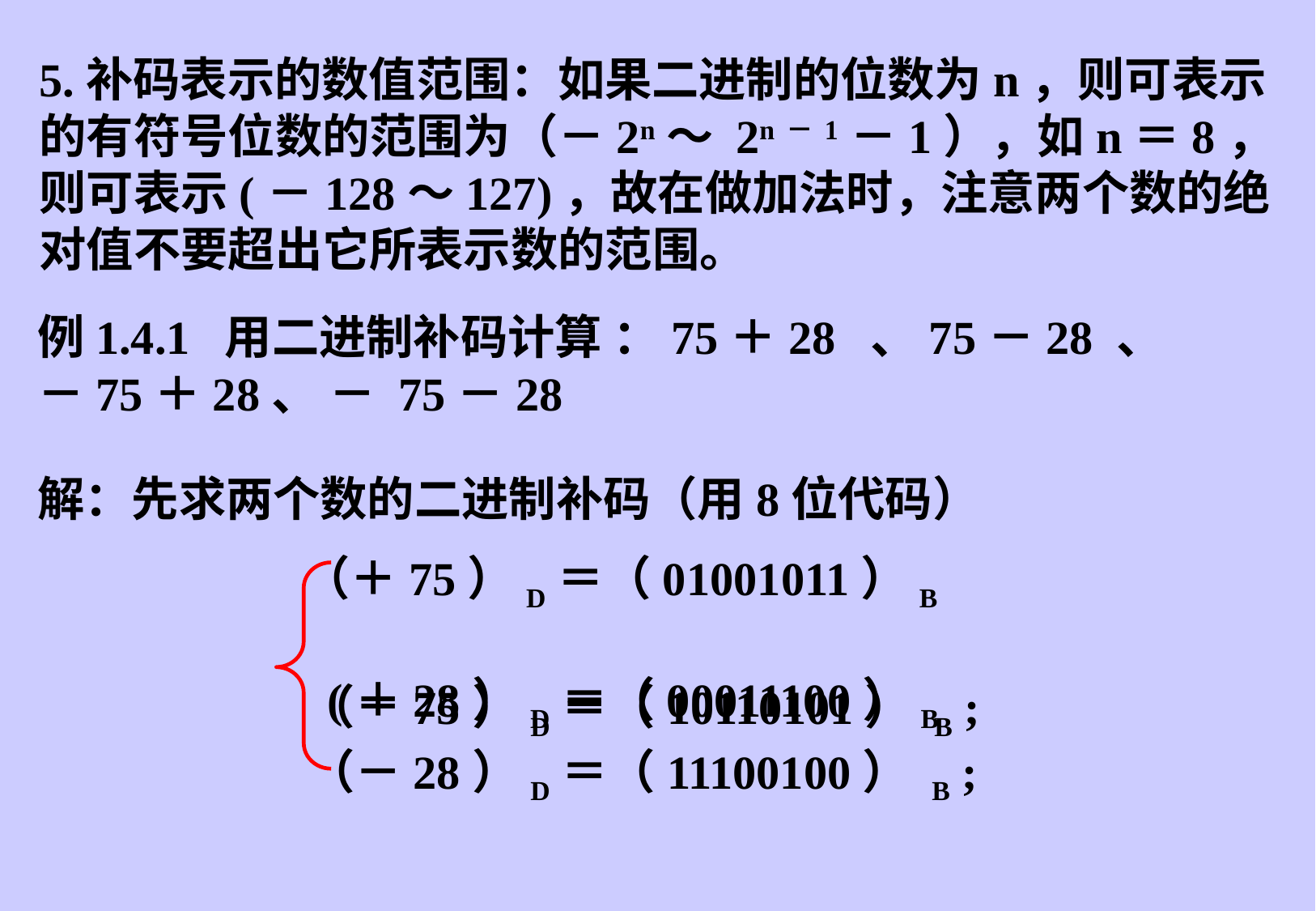

5.补码表示的数值范围：如果二进制的位数为n，则可表示的有符号位数的范围为（－2n～ 2n－1－1），如n＝8，则可表示(－128～127)，故在做加法时，注意两个数的绝对值不要超出它所表示数的范围。
例1.4.1  用二进制补码计算 ：75＋28  、75－28 、        －75＋28、 － 75－28
解：先求两个数的二进制补码（用8位代码）
        （＋75）D＝（01001011）B
        (＋28）D＝（00011100）B

（－75）D＝（10110101） B ;
（－28）D＝（11100100） B ;